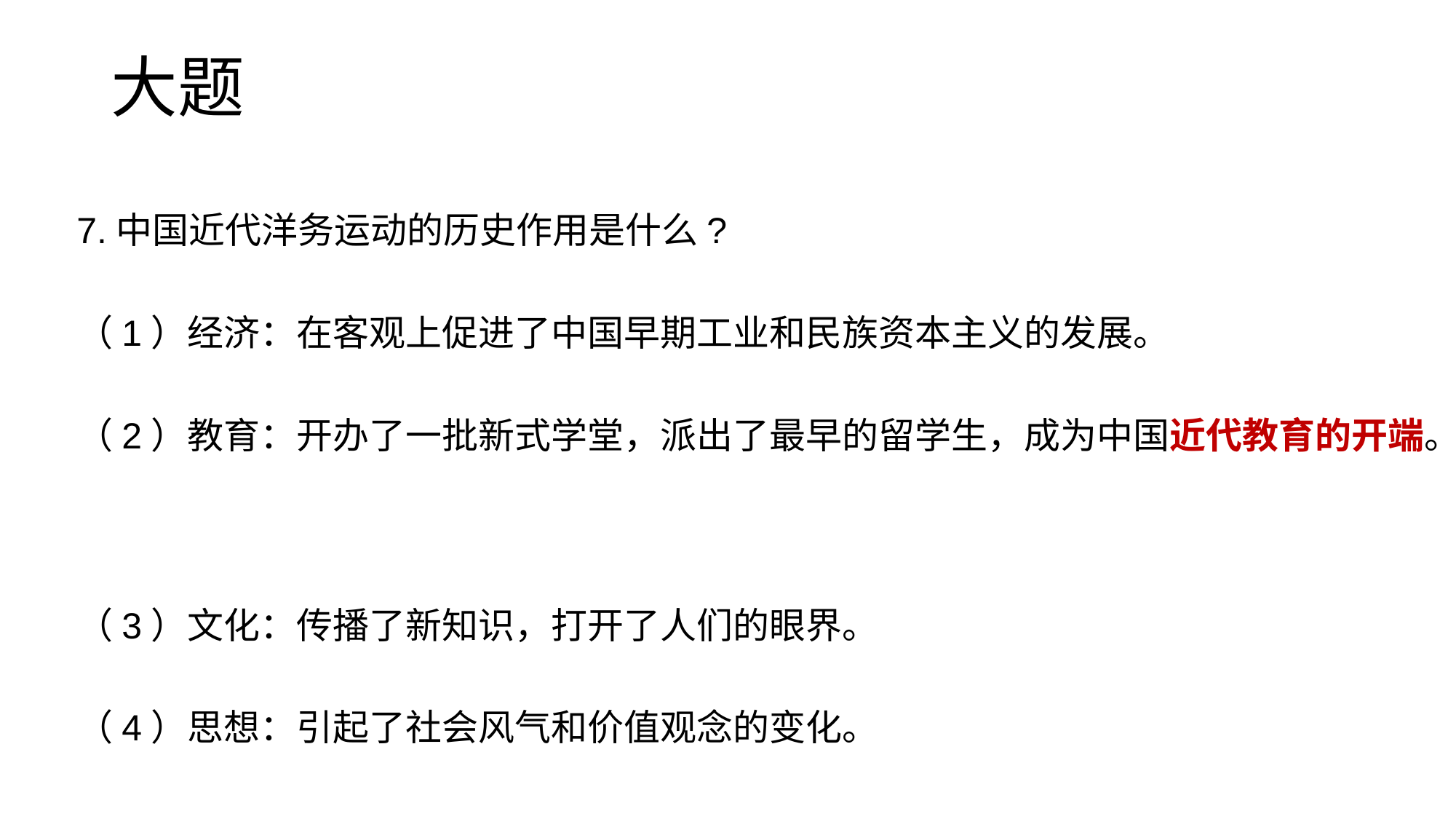

# 大题
7.中国近代洋务运动的历史作用是什么?
（1）经济：在客观上促进了中国早期工业和民族资本主义的发展。
（2）教育：开办了一批新式学堂，派出了最早的留学生，成为中国近代教育的开端。
（3）文化：传播了新知识，打开了人们的眼界。
（4）思想：引起了社会风气和价值观念的变化。